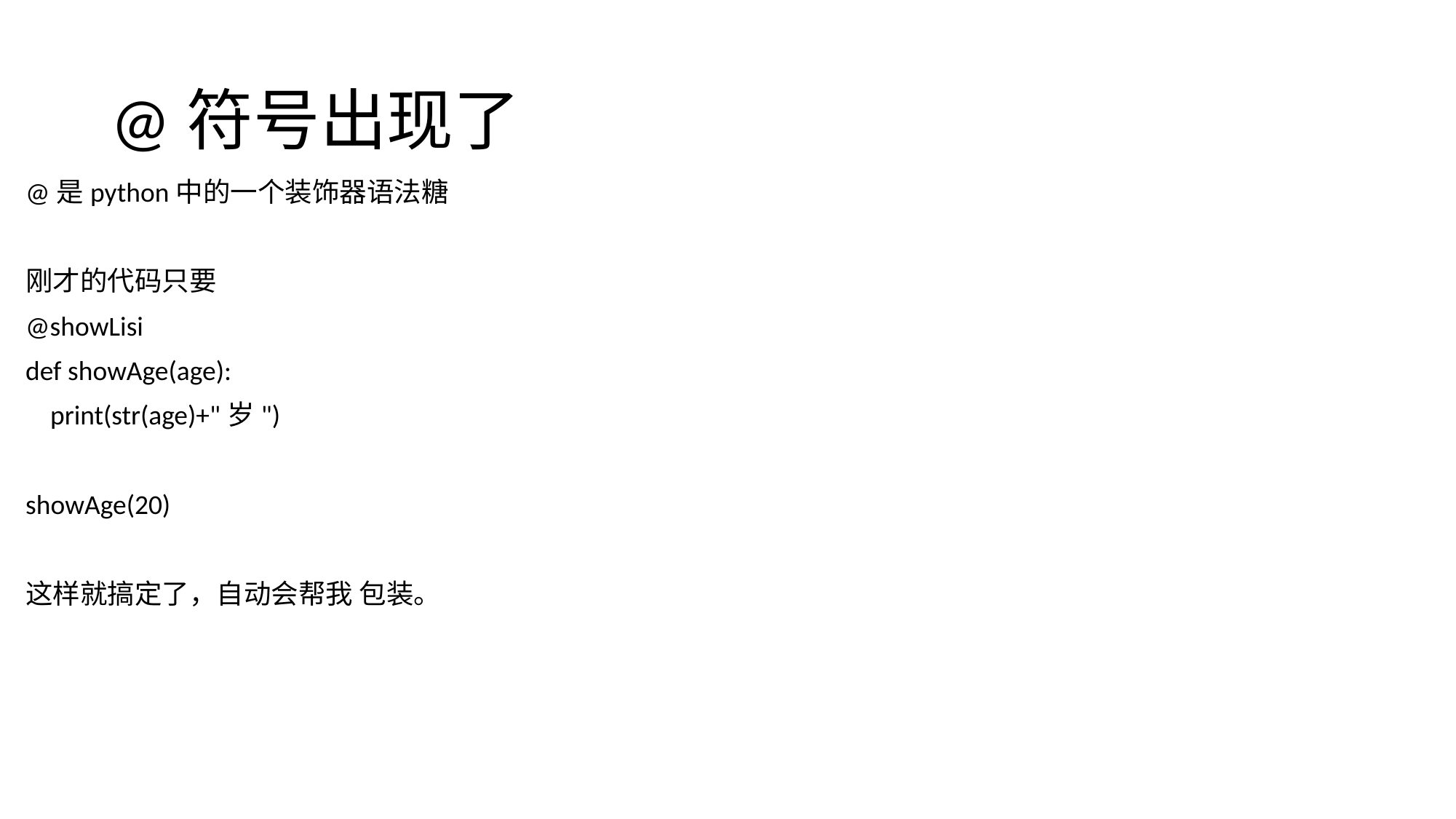

# @符号出现了
@是python中的一个装饰器语法糖

刚才的代码只要
@showLisi
def showAge(age):
    print(str(age)+"岁")

showAge(20)

这样就搞定了，自动会帮我 包装。